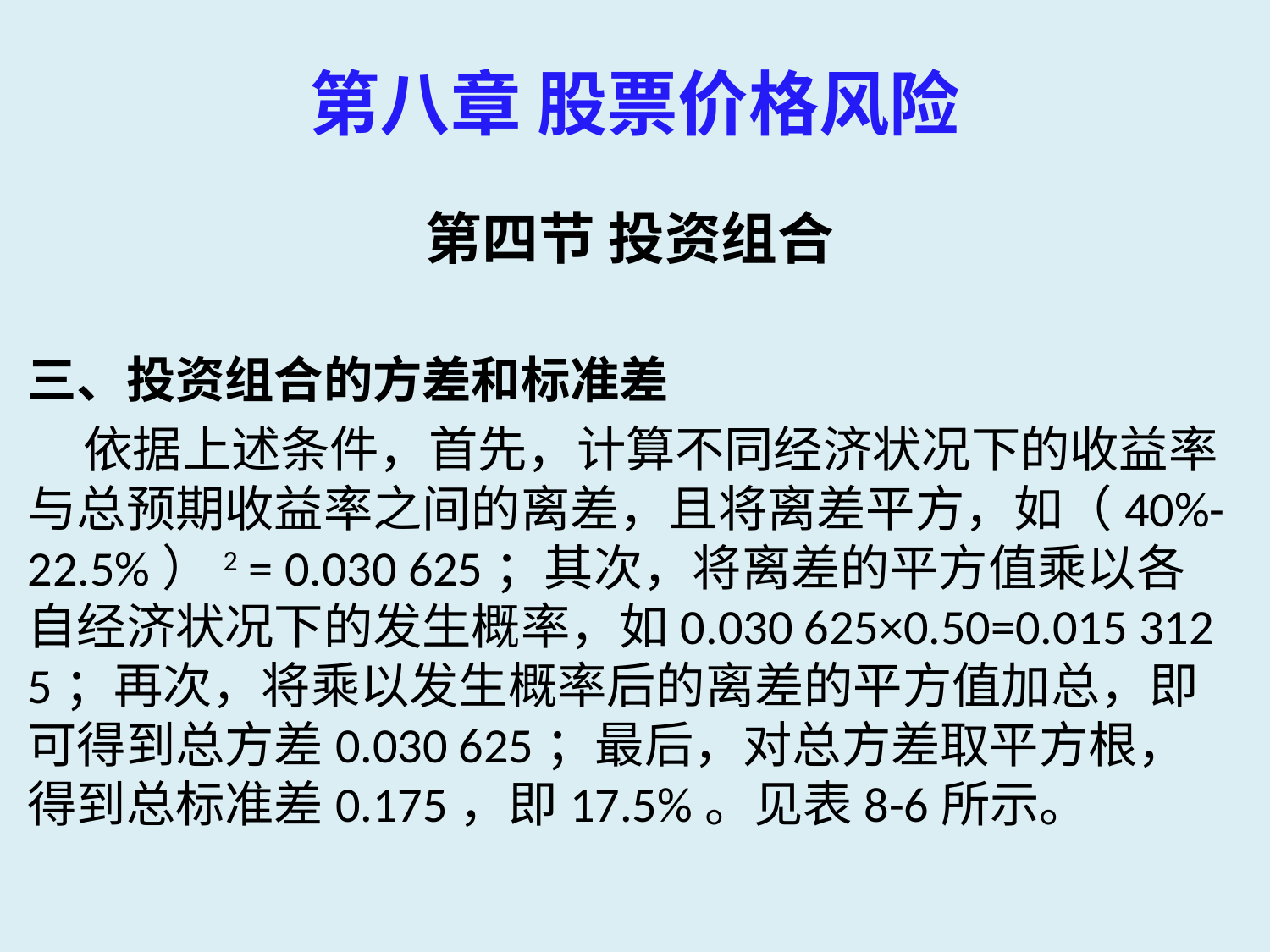

# 第八章 股票价格风险
第四节 投资组合

三、投资组合的方差和标准差
    依据上述条件，首先，计算不同经济状况下的收益率与总预期收益率之间的离差，且将离差平方，如（40%-22.5%）2 = 0.030 625；其次，将离差的平方值乘以各自经济状况下的发生概率，如0.030 625×0.50=0.015 312 5；再次，将乘以发生概率后的离差的平方值加总，即可得到总方差0.030 625；最后，对总方差取平方根，得到总标准差0.175，即17.5%。见表8-6所示。